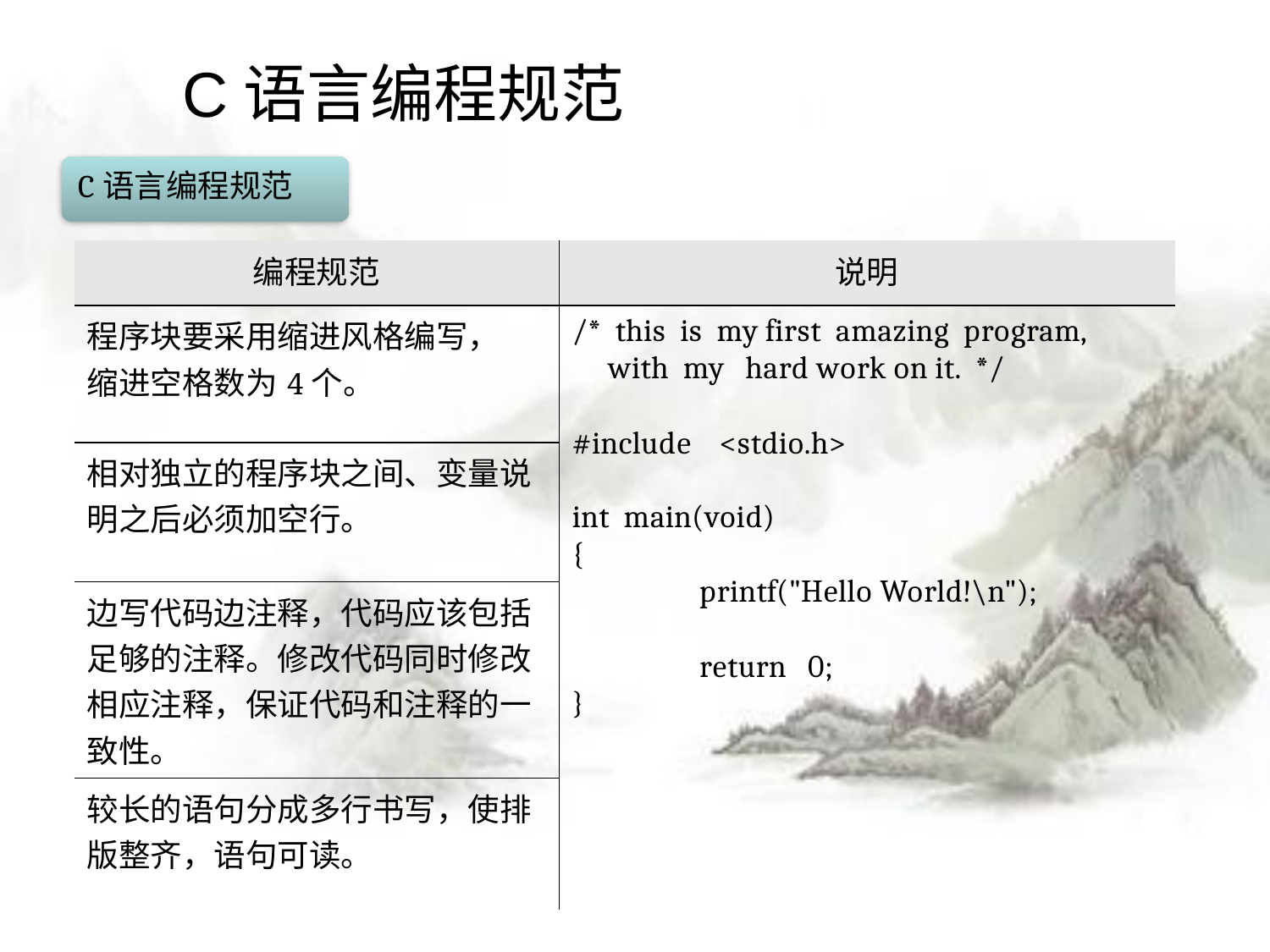

# C语言编程规范
C语言编程规范
| 编程规范 | 说明 |
| --- | --- |
| 程序块要采用缩进风格编写， 缩进空格数为4个。 | /\* this is my first amazing program, with my hard work on it. \*/ #include <stdio.h> int main(void) { printf("Hello World!\n"); return 0; } |
| 相对独立的程序块之间、变量说明之后必须加空行。 |  |
| 边写代码边注释，代码应该包括足够的注释。修改代码同时修改相应注释，保证代码和注释的一致性。 |  |
| 较长的语句分成多行书写，使排版整齐，语句可读。 |  |